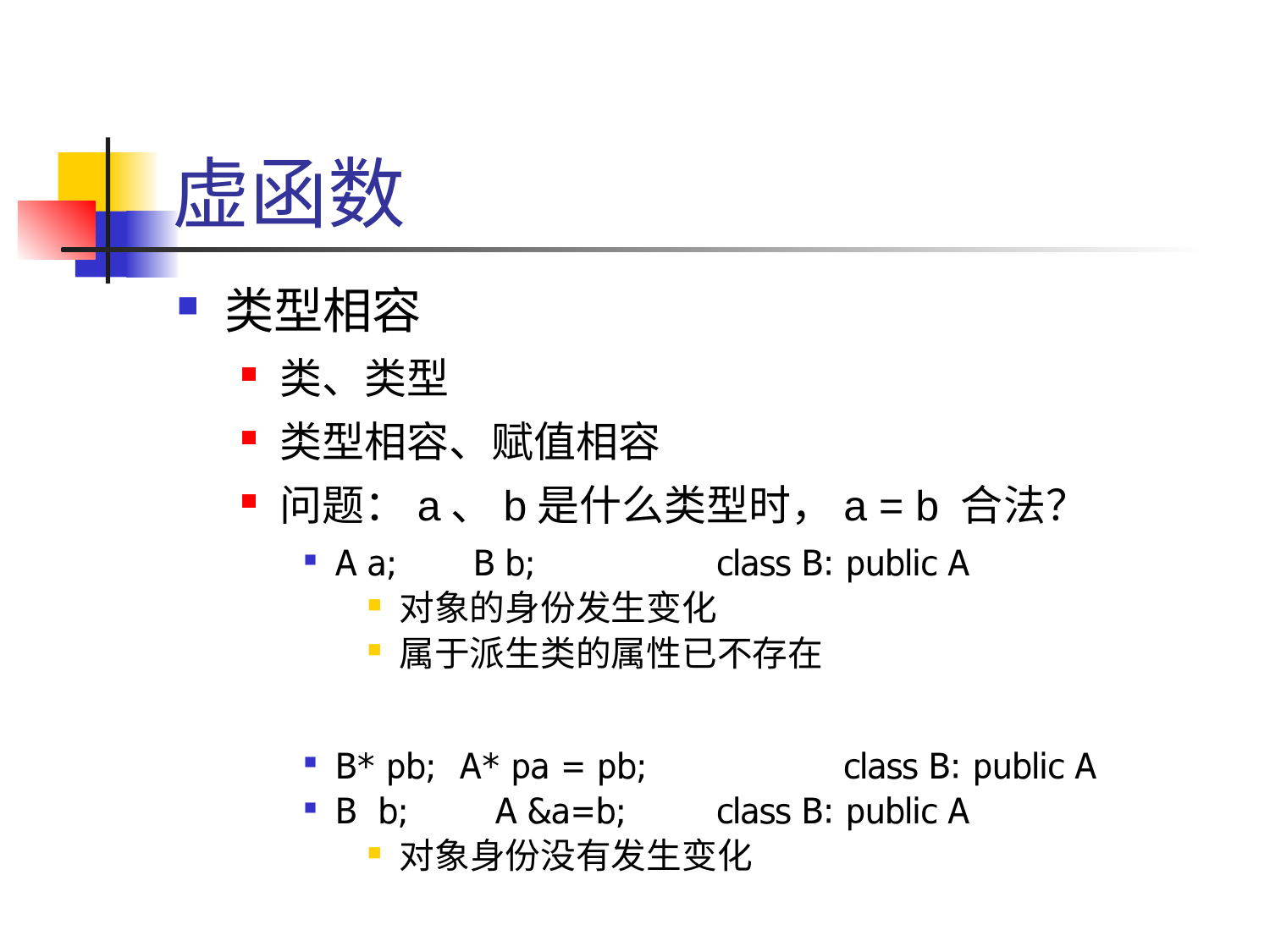

# 虚函数
类型相容
类、类型
类型相容、赋值相容
问题：a、b是什么类型时，a = b 合法？
A a; 	 B b; 		class B: public A
对象的身份发生变化
属于派生类的属性已不存在

B* pb;  A* pa = pb; 	   	class B: public A
B  b; 	   A &a=b; 	class B: public A
对象身份没有发生变化